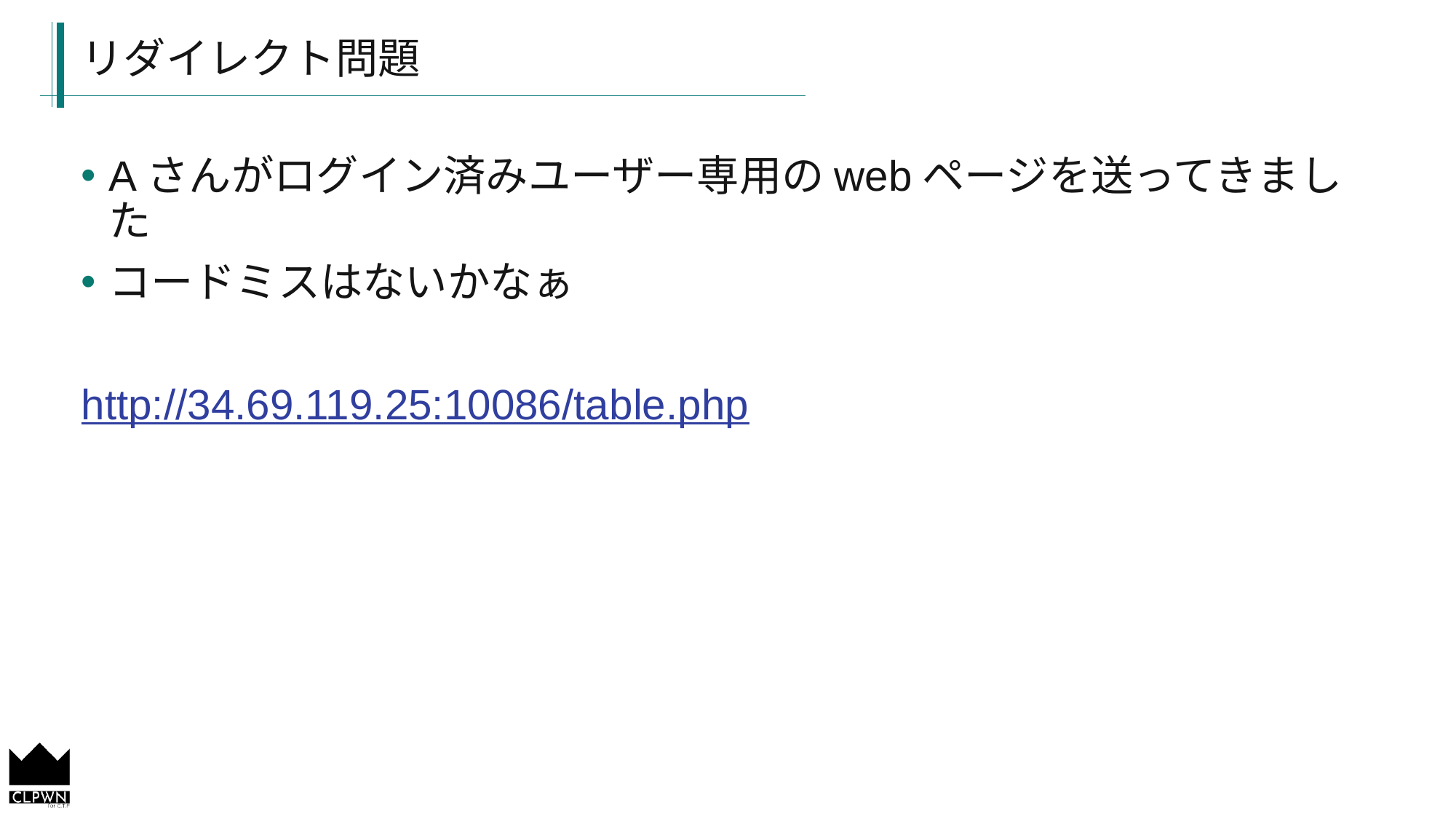

# リダイレクト問題
Aさんがログイン済みユーザー専用のwebページを送ってきました
コードミスはないかなぁ

http://34.69.119.25:10086/table.php